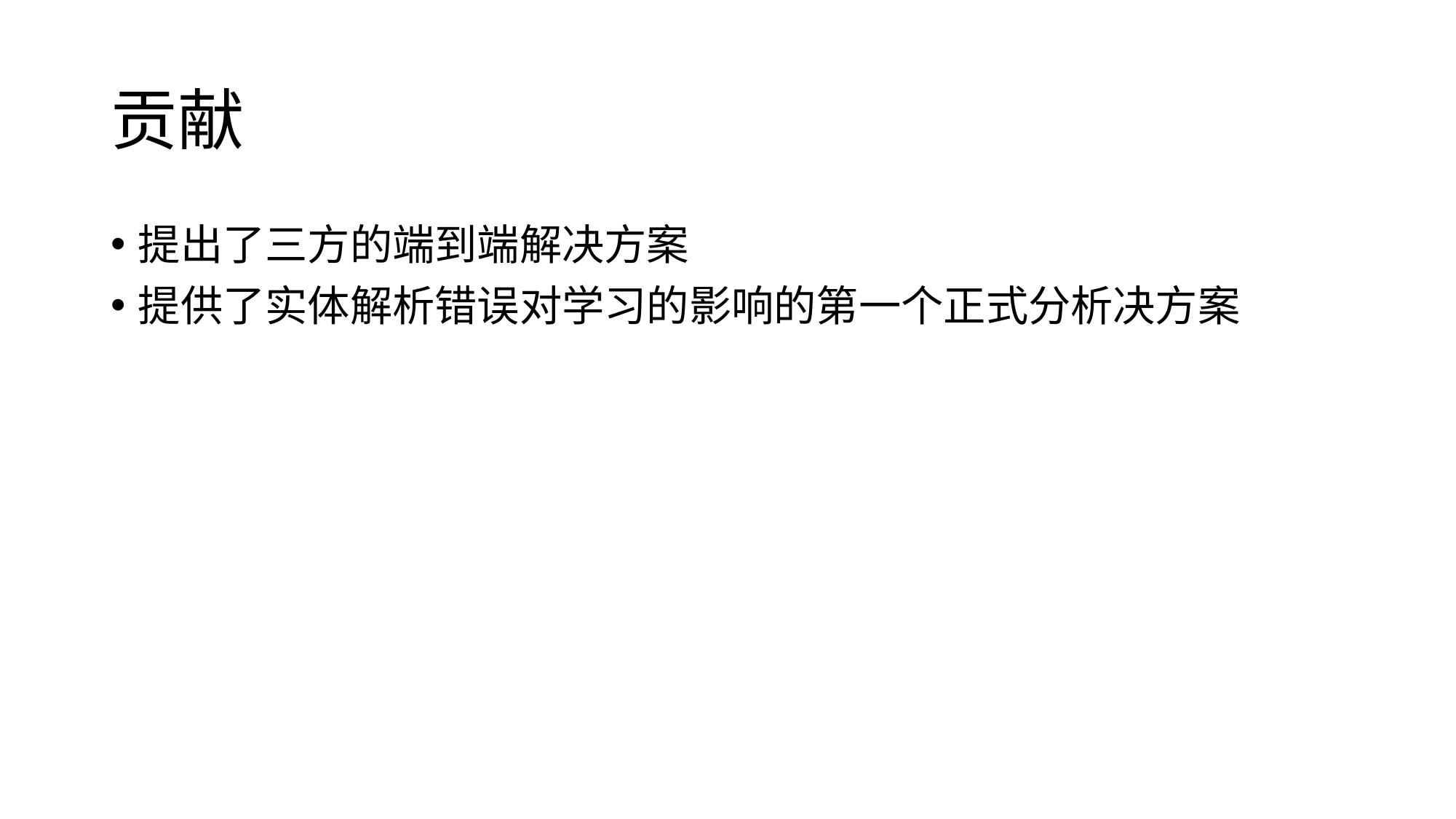

# 贡献
提出了三方的端到端解决方案
提供了实体解析错误对学习的影响的第一个正式分析决方案